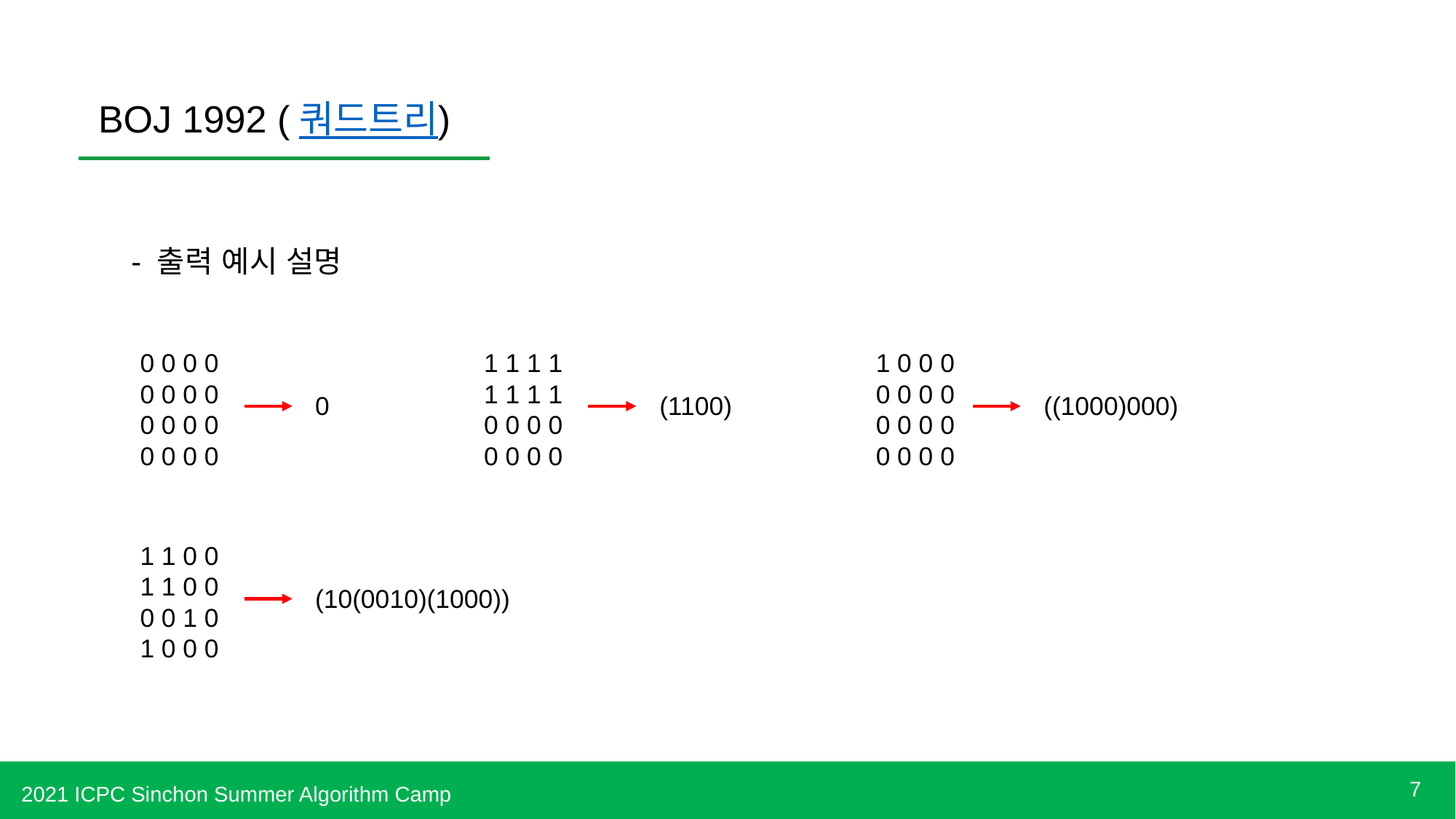

BOJ 1992 (쿼드트리)
- 출력 예시 설명
0 0 0 0
0 0 0 0
0 0 0 0
0 0 0 0
1 1 1 1
1 1 1 1
0 0 0 0
0 0 0 0
1 0 0 0
0 0 0 0
0 0 0 0
0 0 0 0
0
(1100)
((1000)000)
1 1 0 0
1 1 0 0
0 0 1 0
1 0 0 0
(10(0010)(1000))

7
2021 ICPC Sinchon Summer Algorithm Camp